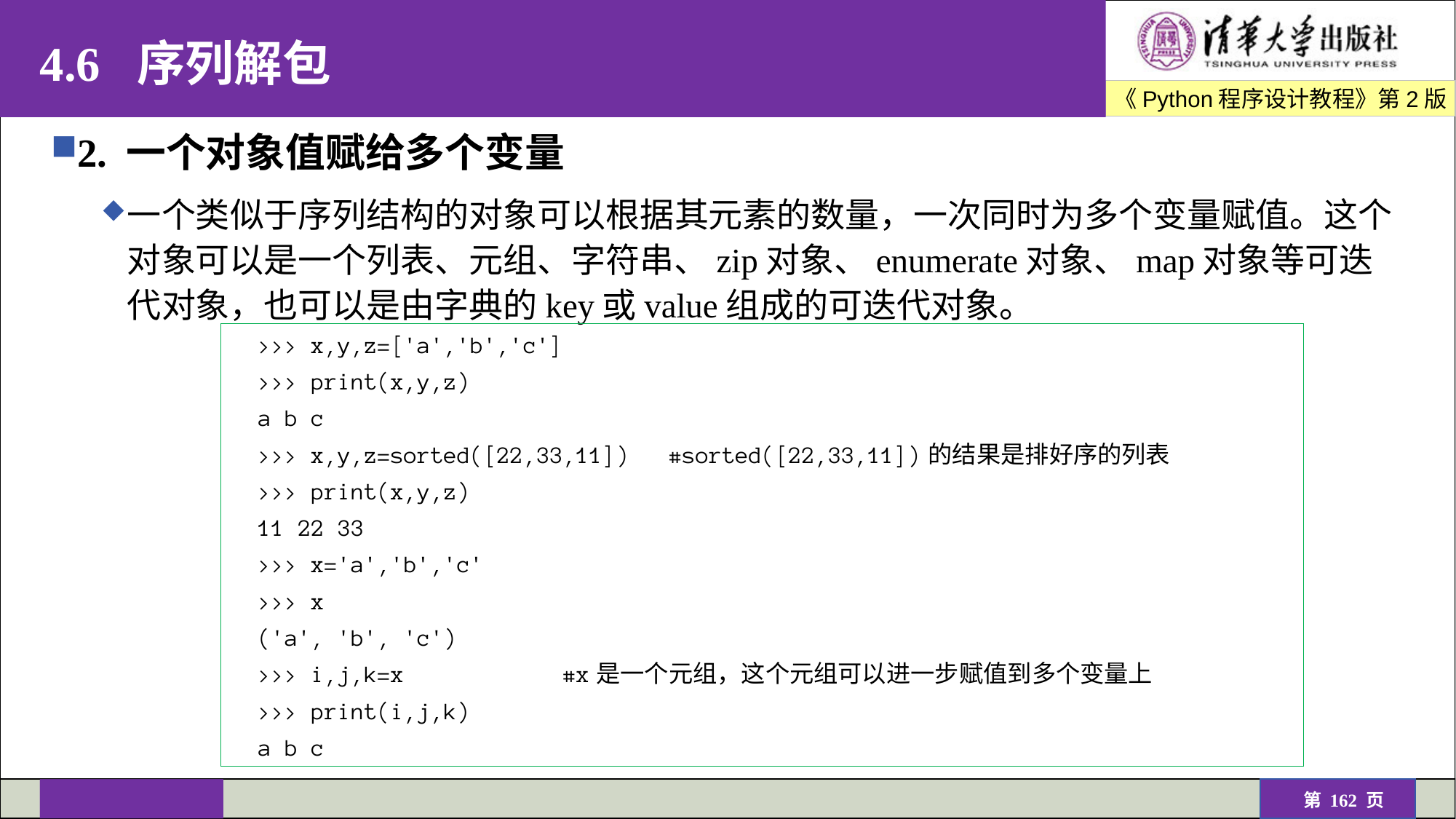

# 4.6  序列解包
2. 一个对象值赋给多个变量
一个类似于序列结构的对象可以根据其元素的数量，一次同时为多个变量赋值。这个对象可以是一个列表、元组、字符串、zip对象、enumerate对象、map对象等可迭代对象，也可以是由字典的key或value组成的可迭代对象。
>>> x,y,z=['a','b','c']
>>> print(x,y,z)
a b c
>>> x,y,z=sorted([22,33,11])   #sorted([22,33,11])的结果是排好序的列表
>>> print(x,y,z)
11 22 33
>>> x='a','b','c'
>>> x
('a', 'b', 'c')
>>> i,j,k=x            #x是一个元组，这个元组可以进一步赋值到多个变量上
>>> print(i,j,k)
a b c